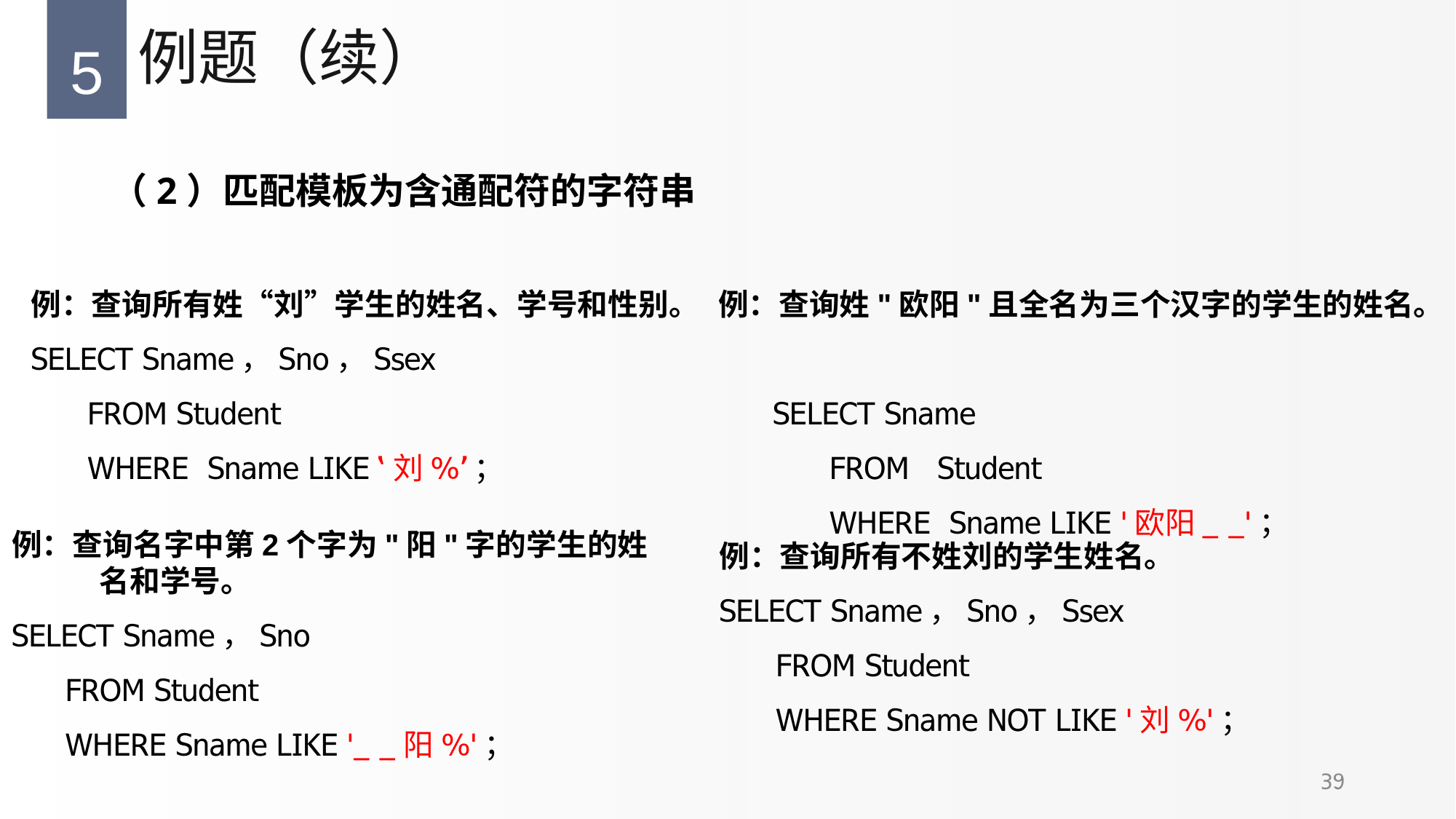

# 例题（续）
（2）匹配模板为含通配符的字符串
例：查询所有姓“刘”学生的姓名、学号和性别。
SELECT Sname，Sno，Ssex
      FROM Student
      WHERE  Sname LIKE ‘刘%’；
例：查询姓"欧阳"且全名为三个汉字的学生的姓名。
SELECT Sname
      FROM   Student
      WHERE  Sname LIKE '欧阳_ _'；
例：查询所有不姓刘的学生姓名。
SELECT Sname，Sno，Ssex
      FROM Student
      WHERE Sname NOT LIKE '刘%'；
例：查询名字中第2个字为"阳"字的学生的姓名和学号。
SELECT Sname，Sno
FROM Student
WHERE Sname LIKE '_ _阳%'；
39